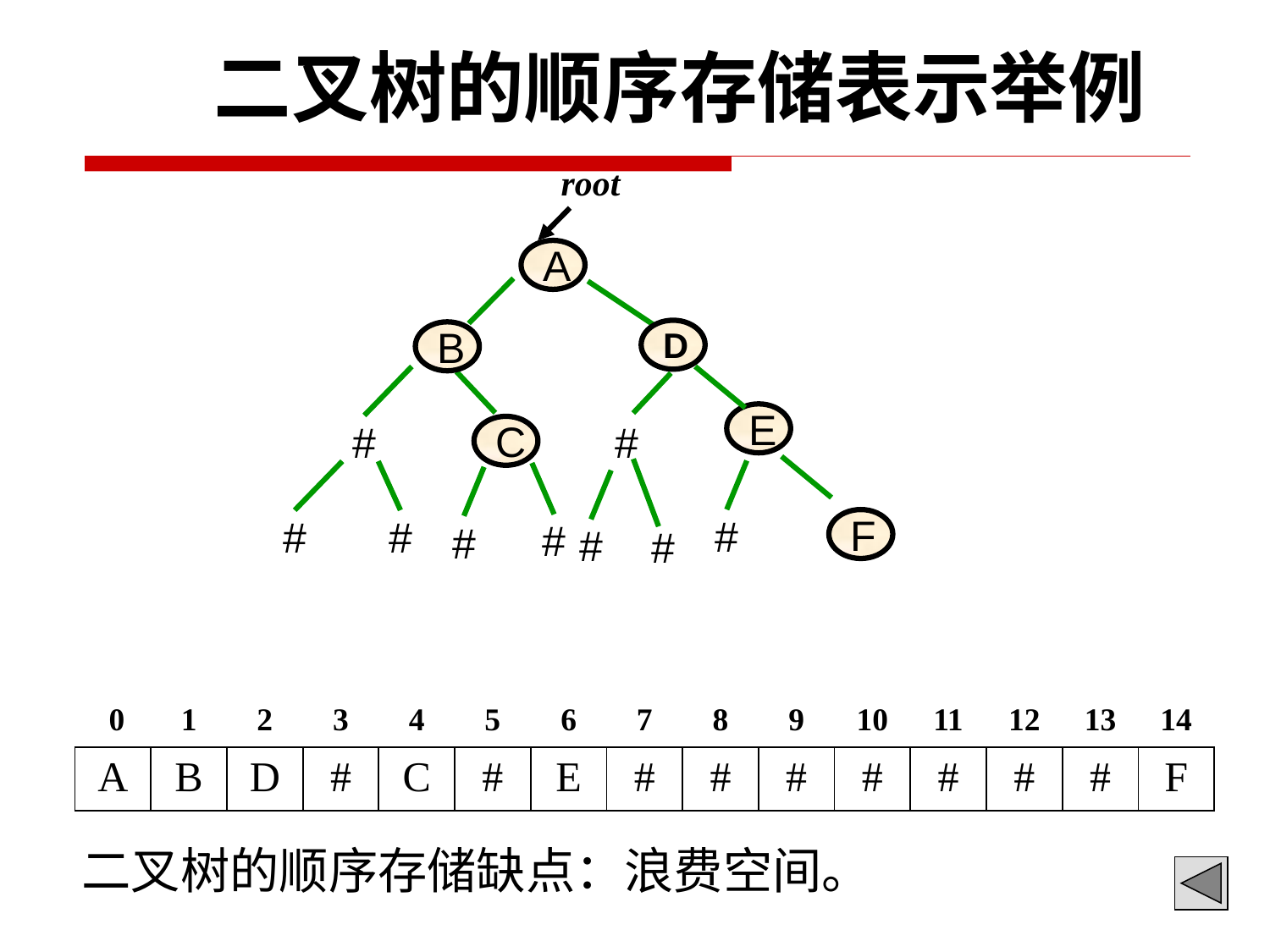

二叉树的顺序存储表示举例
root

A

D
B

E
#
C
#

F
#
#
#
#
#
#
#

| 0 | 1 | 2 | 3 | 4 | 5 | 6 | 7 | 8 | 9 | 10 | 11 | 12 | 13 | 14 |
| --- | --- | --- | --- | --- | --- | --- | --- | --- | --- | --- | --- | --- | --- | --- |
| A | B | D | # | C | # | E | # | # | # | # | # | # | # | F |
二叉树的顺序存储缺点：浪费空间。